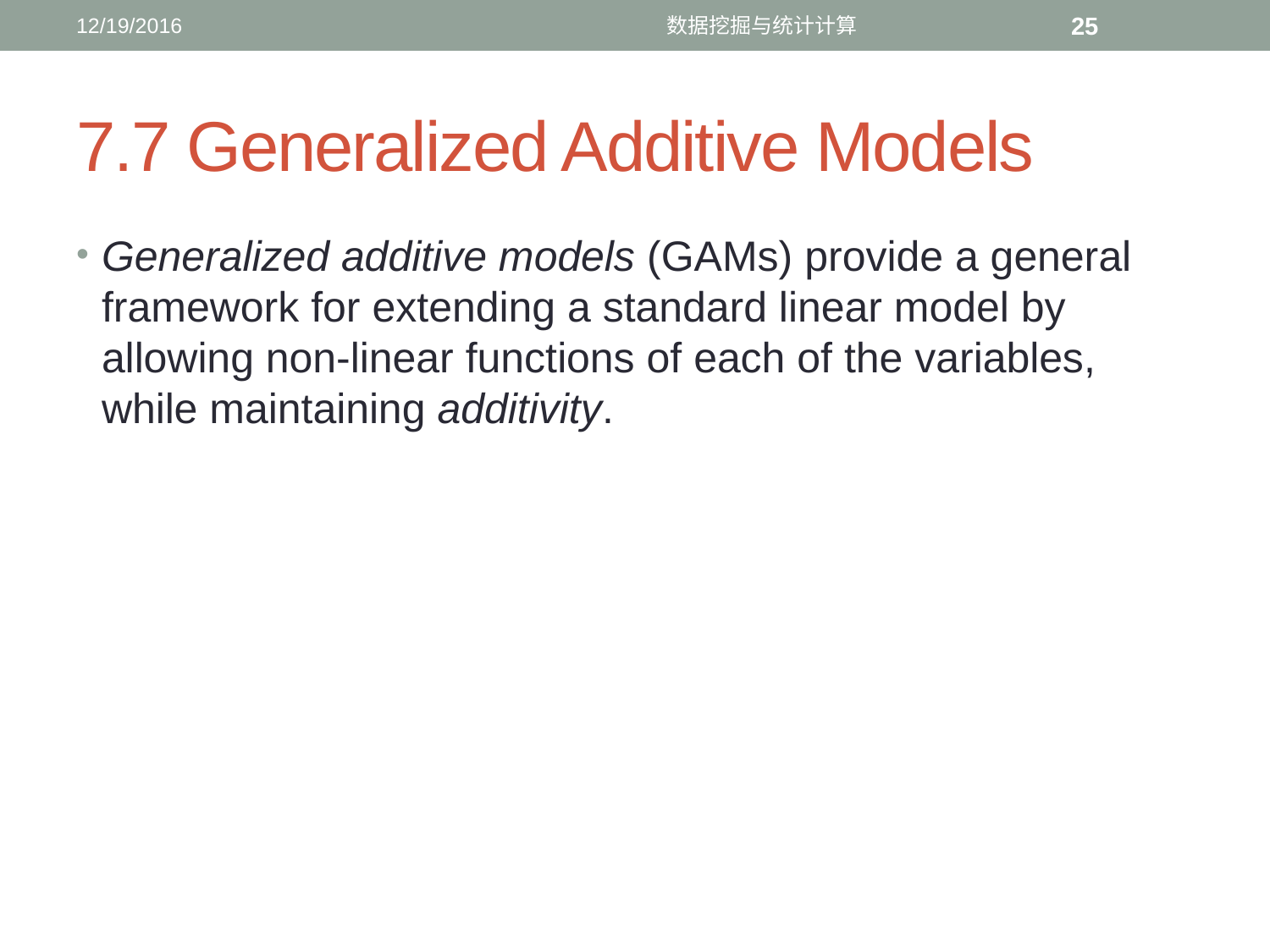

12/19/2016
数据挖掘与统计计算
25
# 7.7 Generalized Additive Models
Generalized additive models (GAMs) provide a general framework for extending a standard linear model by allowing non-linear functions of each of the variables, while maintaining additivity.